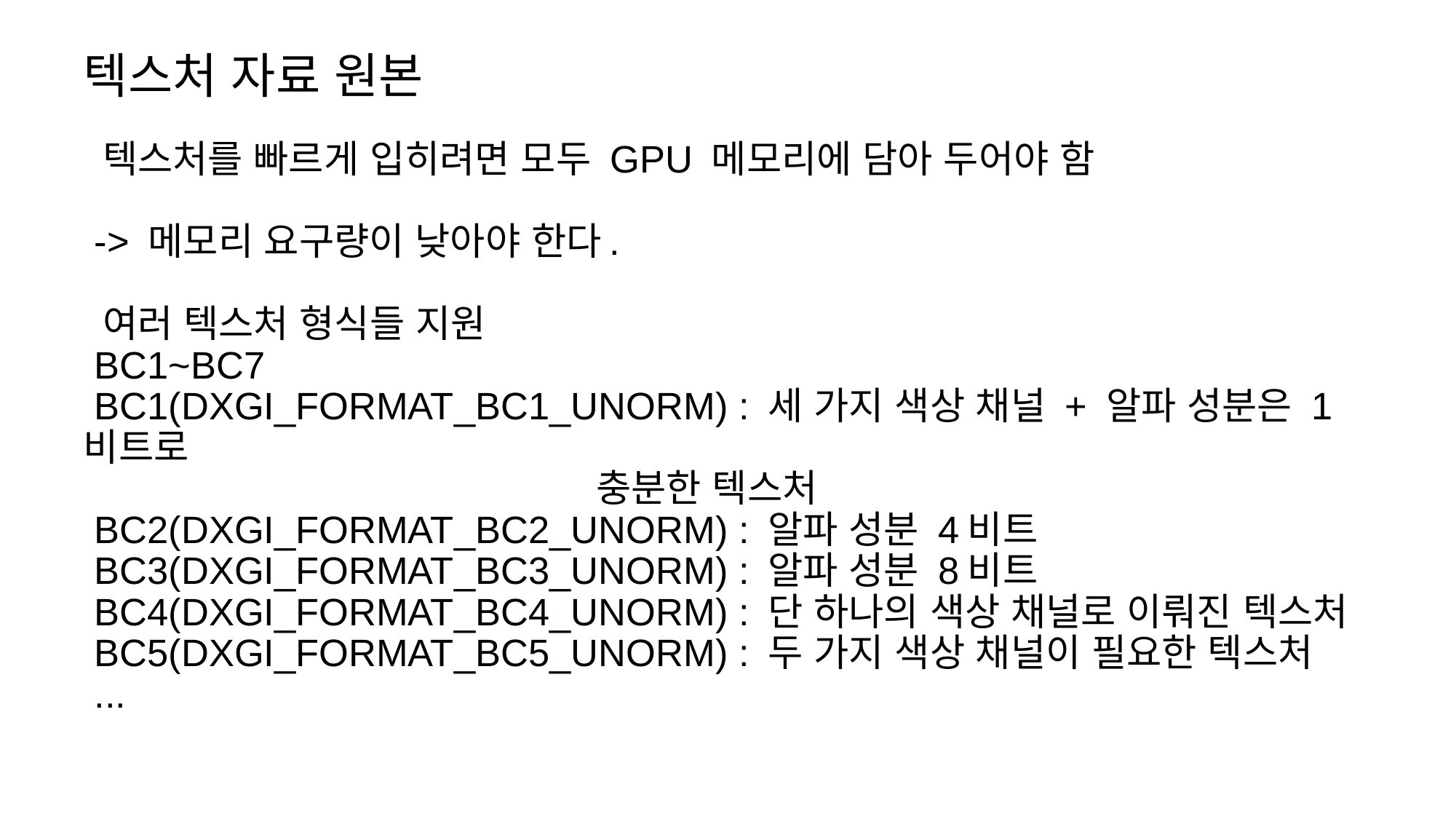

# 텍스처 자료 원본
 텍스처를 빠르게 입히려면 모두 GPU 메모리에 담아 두어야 함

 -> 메모리 요구량이 낮아야 한다.

 여러 텍스처 형식들 지원
 BC1~BC7
 BC1(DXGI_FORMAT_BC1_UNORM) : 세 가지 색상 채널 + 알파 성분은 1비트로
                                               충분한 텍스처
 BC2(DXGI_FORMAT_BC2_UNORM) : 알파 성분 4비트
 BC3(DXGI_FORMAT_BC3_UNORM) : 알파 성분 8비트
 BC4(DXGI_FORMAT_BC4_UNORM) : 단 하나의 색상 채널로 이뤄진 텍스처
 BC5(DXGI_FORMAT_BC5_UNORM) : 두 가지 색상 채널이 필요한 텍스처
 ...